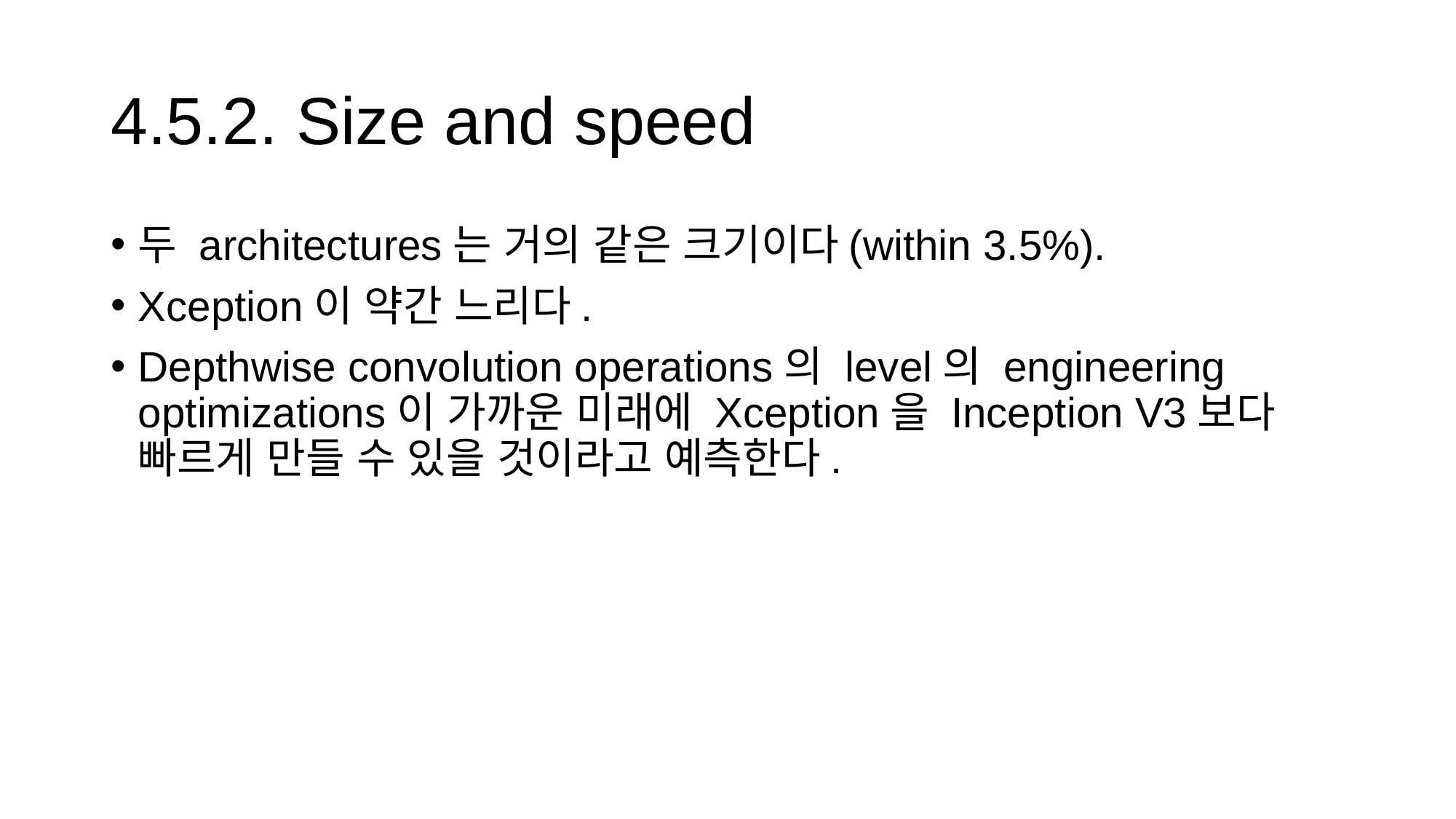

# 4.5.2. Size and speed
두 architectures는 거의 같은 크기이다(within 3.5%).
Xception이 약간 느리다.
Depthwise convolution operations의 level의 engineering optimizations이 가까운 미래에 Xception을 Inception V3보다 빠르게 만들 수 있을 것이라고 예측한다.